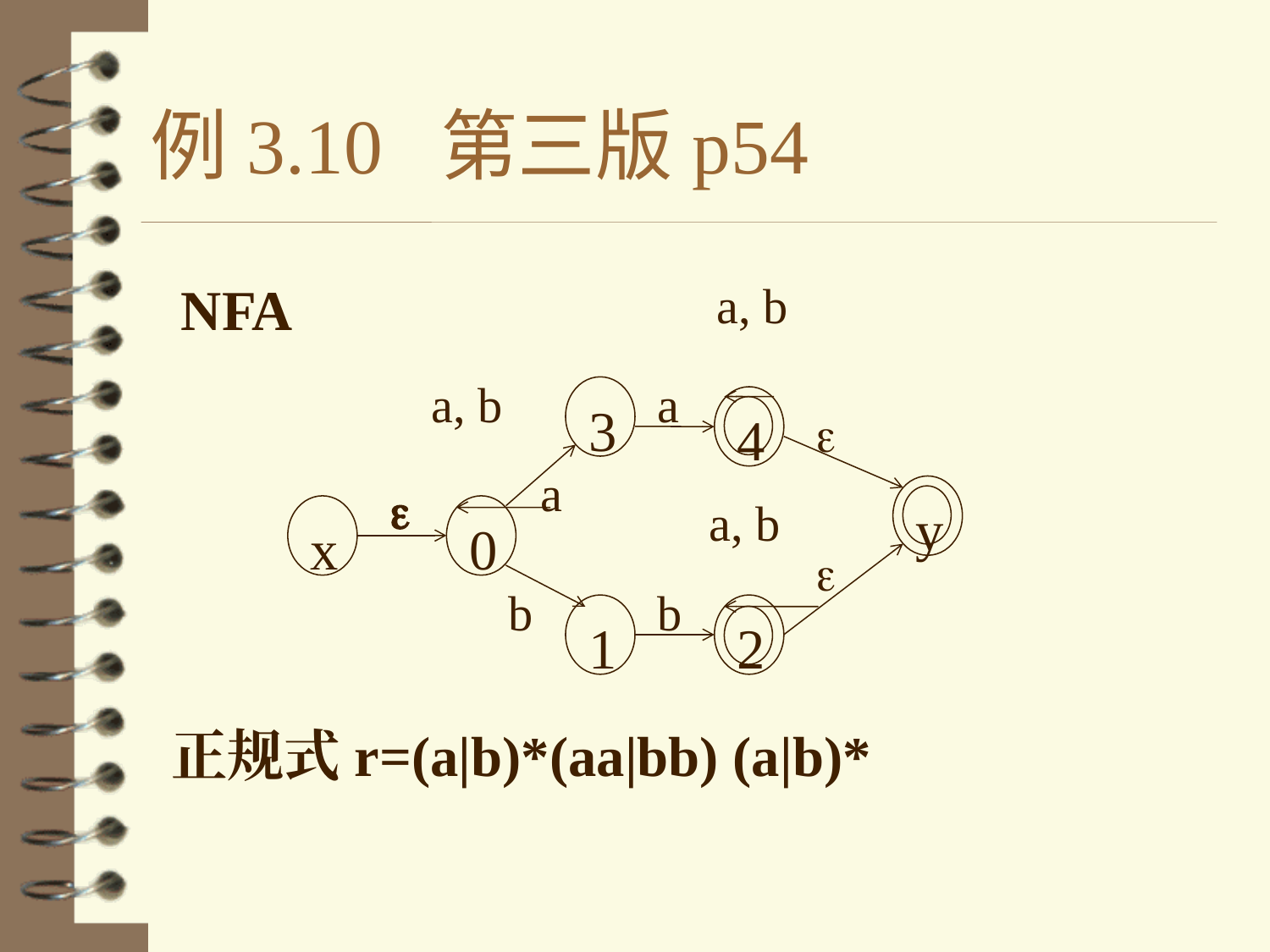

# 例3.10  第三版p54
NFA
a, b
 a, b
a
3
4

ε
 a
ε
y
 a, b

x
0
ε
b
b
1
2

正规式r=(a|b)*(aa|bb) (a|b)*